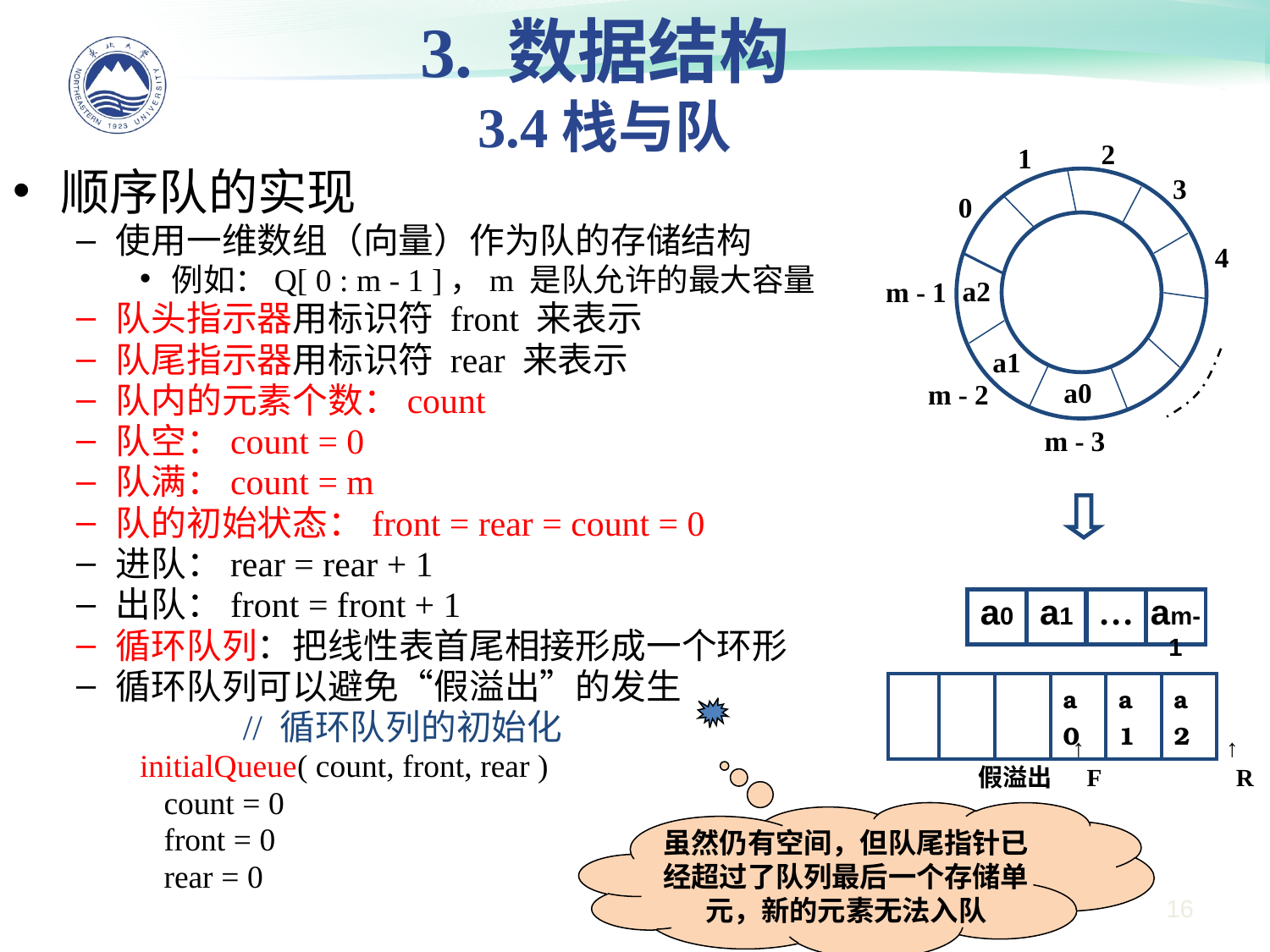

3. 数据结构
3.4栈与队
2
1
3

0

4

a2
m - 1

a1

a0
m - 2
m - 3

a0
a1
…
am-1
顺序队的实现
使用一维数组（向量）作为队的存储结构
例如：Q[ 0 : m - 1 ]，m 是队允许的最大容量
队头指示器用标识符 front 来表示
队尾指示器用标识符 rear 来表示
队内的元素个数：count
队空：count = 0
队满：count = m
队的初始状态：front = rear = count = 0
进队：rear = rear + 1
出队：front = front + 1
循环队列：把线性表首尾相接形成一个环形
循环队列可以避免“假溢出”的发生
		// 循环队列的初始化
initialQueue( count, front, rear )
   count = 0
   front = 0
   rear = 0
|  |  |  | a0 | a1 | a2 |
| --- | --- | --- | --- | --- | --- |

                     ↑                       ↑
     假溢出     F                      R
虽然仍有空间，但队尾指针已经超过了队列最后一个存储单元，新的元素无法入队
16